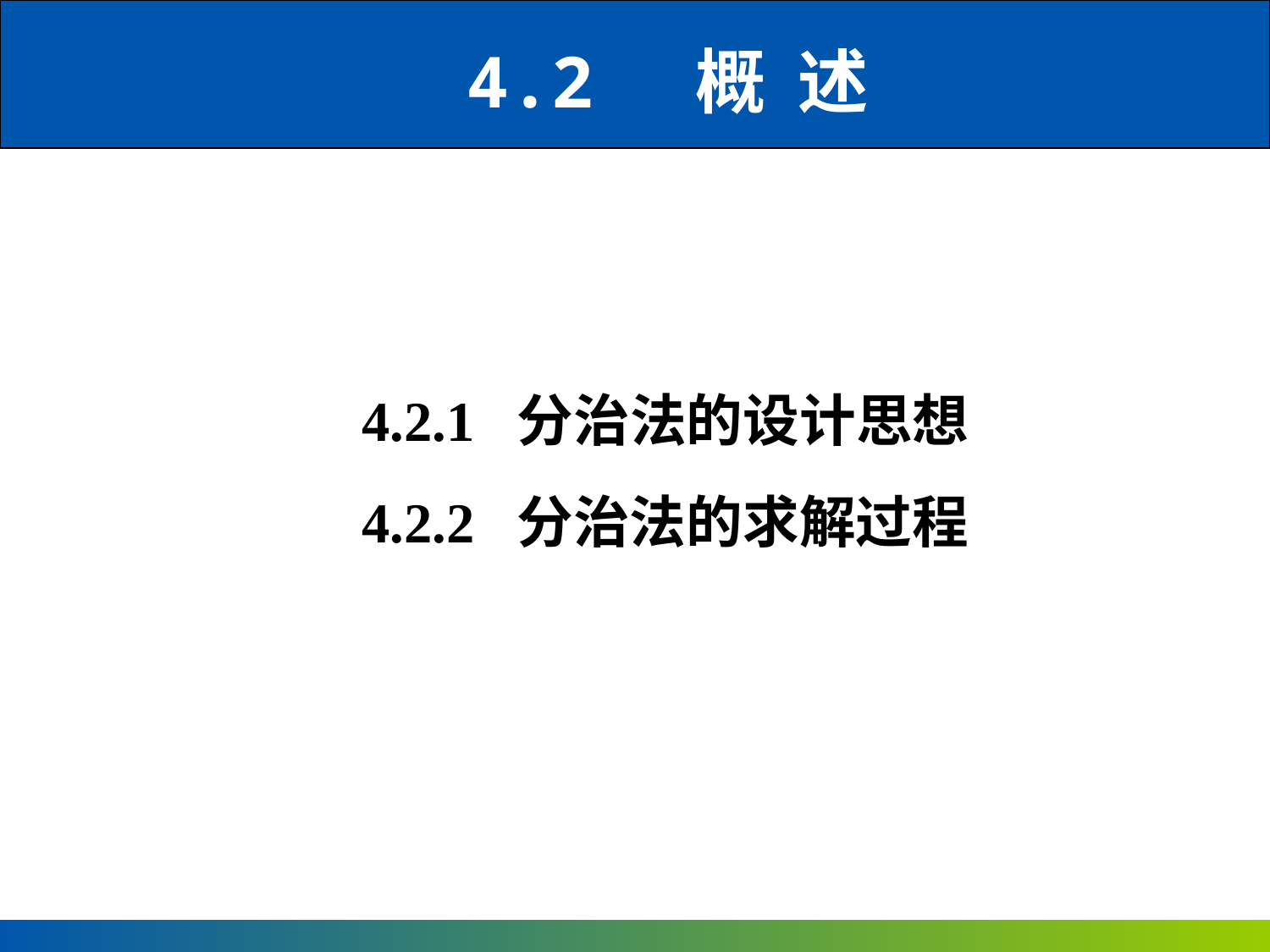

4.2  概  述
4.2.1  分治法的设计思想
4.2.2  分治法的求解过程